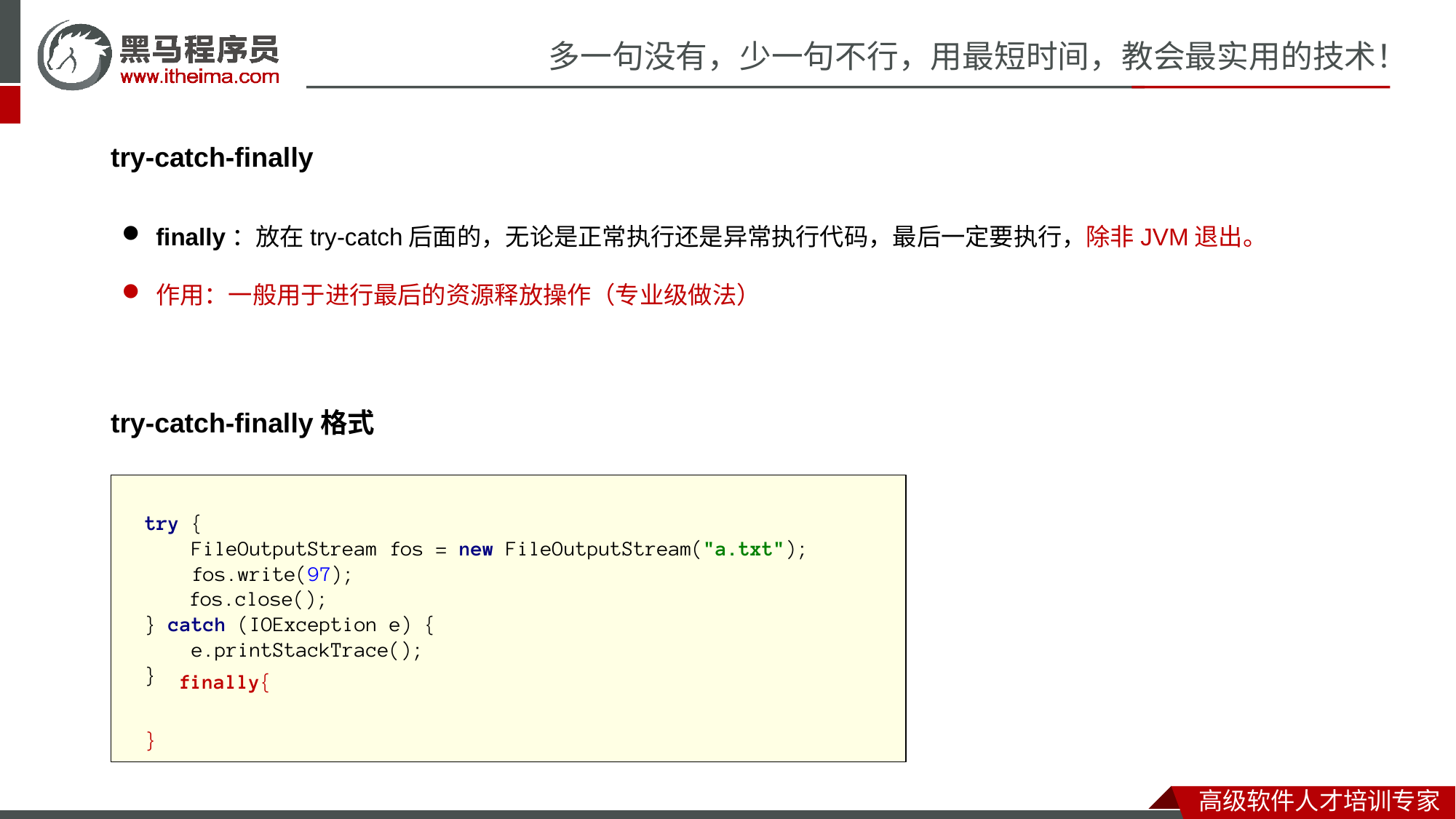

try-catch-finally
finally：放在try-catch后面的，无论是正常执行还是异常执行代码，最后一定要执行，除非JVM退出。
作用：一般用于进行最后的资源释放操作（专业级做法）
try-catch-finally格式

try {
    FileOutputStream fos = new FileOutputStream("a.txt");
    fos.write(97);
} catch (IOException e) {
    e.printStackTrace();
}
fos.close();
finally{

}